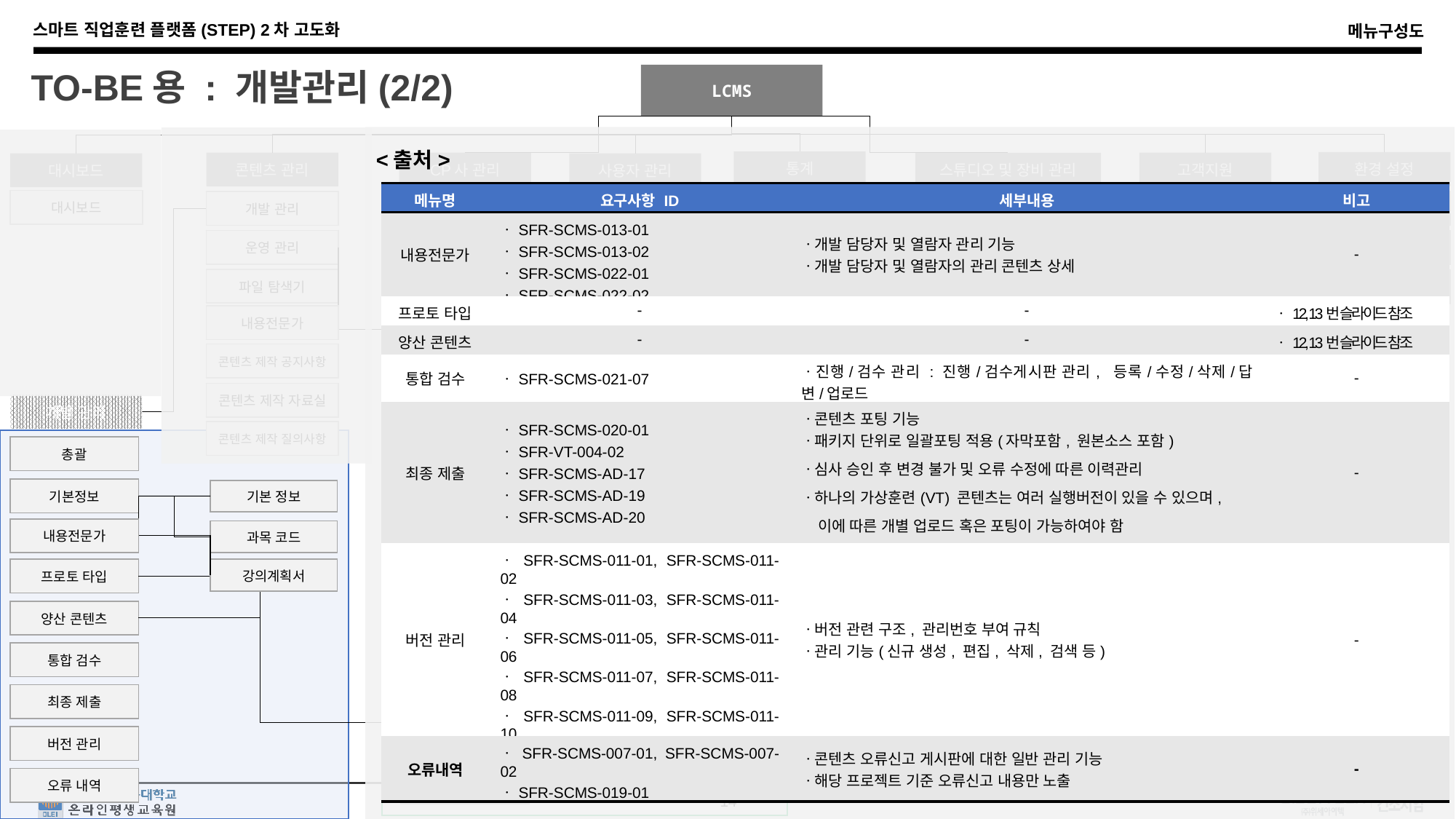

TO-BE용 : 개발관리(2/2)
LCMS

<출처>

통계
환경 설정
콘텐츠 관리
CP사 관리
고객지원
스튜디오 및 장비 관리
대시보드
사용자 관리
| 메뉴명 | 요구사항 ID | 세부내용 | 비고 |
| --- | --- | --- | --- |
| 내용전문가 | ㆍSFR-SCMS-013-01 ㆍSFR-SCMS-013-02 ㆍSFR-SCMS-022-01 ㆍSFR-SCMS-022-02 | ㆍ개발 담당자 및 열람자 관리 기능 ㆍ개발 담당자 및 열람자의 관리 콘텐츠 상세 | - |
| 프로토 타입 | - | - | ㆍ12, 13번 슬라이드 참조 |
| 양산 콘텐츠 | - | - | ㆍ12, 13번 슬라이드 참조 |
| 통합 검수 | ㆍSFR-SCMS-021-07 | ㆍ진행/검수 관리 : 진행/검수게시판 관리, 등록/수정/삭제/답변/업로드 | - |
| 최종 제출 | ㆍSFR-SCMS-020-01 ㆍSFR-VT-004-02 ㆍSFR-SCMS-AD-17 ㆍSFR-SCMS-AD-19 ㆍSFR-SCMS-AD-20 | ㆍ콘텐츠 포팅 기능 ㆍ패키지 단위로 일괄포팅 적용(자막포함, 원본소스 포함) ㆍ심사 승인 후 변경 불가 및 오류 수정에 따른 이력관리 ㆍ하나의 가상훈련(VT) 콘텐츠는 여러 실행버전이 있을 수 있으며, 이에 따른 개별 업로드 혹은 포팅이 가능하여야 함 - 실행버전: 로컬PC(exe), WebGL(HTML), apk, ipa 등 | - |
| 버전 관리 | ㆍSFR-SCMS-011-01, SFR-SCMS-011-02 ㆍSFR-SCMS-011-03, SFR-SCMS-011-04 ㆍSFR-SCMS-011-05, SFR-SCMS-011-06 ㆍSFR-SCMS-011-07, SFR-SCMS-011-08 ㆍSFR-SCMS-011-09, SFR-SCMS-011-10 | ㆍ버전 관련 구조, 관리번호 부여 규칙 ㆍ관리 기능(신규 생성, 편집, 삭제, 검색 등) | - |
| 오류내역 | ㆍSFR-SCMS-007-01, SFR-SCMS-007-02 ㆍSFR-SCMS-019-01 | ㆍ콘텐츠 오류신고 게시판에 대한 일반 관리 기능 ㆍ해당 프로젝트 기준 오류신고 내용만 노출 | - |
| 콘텐츠 활용 현황 |
| --- |
| 대시보드 |
| --- |
| 사용자 관리 |
| --- |
| 공지사항 |
| --- |
| 분류체계 관리 |
| --- |
| 개발 관리 |
| --- |
| CP사 관리 |
| --- |
| 스튜디오 관리 |
| --- |
| 콘텐츠 개발 현황 |
| --- |
| 그룹 관리 |
| --- |
| 질의응답 |
| --- |
| 운영 관리 |
| --- |
| 계약관리 |
| --- |
| NCS 코드 관리 |
| --- |
| 휴일 관리 |
| --- |
| 콘텐츠 오류신고 현황 |
| --- |
| 전문가 관리 |
| --- |
| 자주묻는질문 |
| --- |
| 파일 탐색기 |
| --- |
| API 인증 관리 |
| --- |
| 카테고리 관리 |
| --- |
| 촬영 일정 관리 |
| --- |
| 발송 관리 |
| --- |
| 내용전문가 |
| --- |
| 콘텐츠별 별점 |
| --- |
| 자료실 |
| --- |
| 촬영 일정 예약 |
| --- |
| 콘텐츠 제작 공지사항 |
| --- |
| 퀴즈인 페이지 통계 |
| --- |
| 게시판 (CP, 교강사, 관리자) |
| --- |
| 장비대여 관리 |
| --- |
| 콘텐츠 제작 자료실 |
| --- |
| 장비대여 현황 |
| --- |
개발 관리
운영 관리
전문가 관리
회원가입
| 콘텐츠 제작 질의사항 |
| --- |

| 총괄 |
| --- |
| 총괄 |
| --- |
| 회원정보 |
| --- |
| CP사 가입 |
| --- |
| 기본정보 |
| --- |
| 콘텐츠 오류 신고 |
| --- |
| 커뮤니티 |
| --- |
| 콘텐츠 전문가 |
| --- |
| 기본 정보 |
| --- |
| 내용전문가 |
| --- |
| 콘텐츠 평가 |
| --- |
| 접수현황 |
| --- |
| 개인 콘텐츠 등록자 |
| --- |
| 과목 코드 |
| --- |
| 프로토 타입 |
| --- |
| 강의계획서 |
| --- |
| 개인 콘텐츠 승인 |
| --- |
| 공고등록 |
| --- |
| 양산 콘텐츠 |
| --- |

| 통합 검수 |
| --- |
| 원고 |
| --- |
| 내용 자문 |
| --- |
| 최종 제출 |
| --- |
| 기능 자문 |
| --- |
| 화면설계서 |
| --- |
| 버전 관리 |
| --- |
| 문제 은행 |
| --- |
| 촬영/녹음 |
| --- |
| 오류 내역 |
| --- |
| 기타 산출물 |
| --- |
| 개발물 수급 |
| --- |